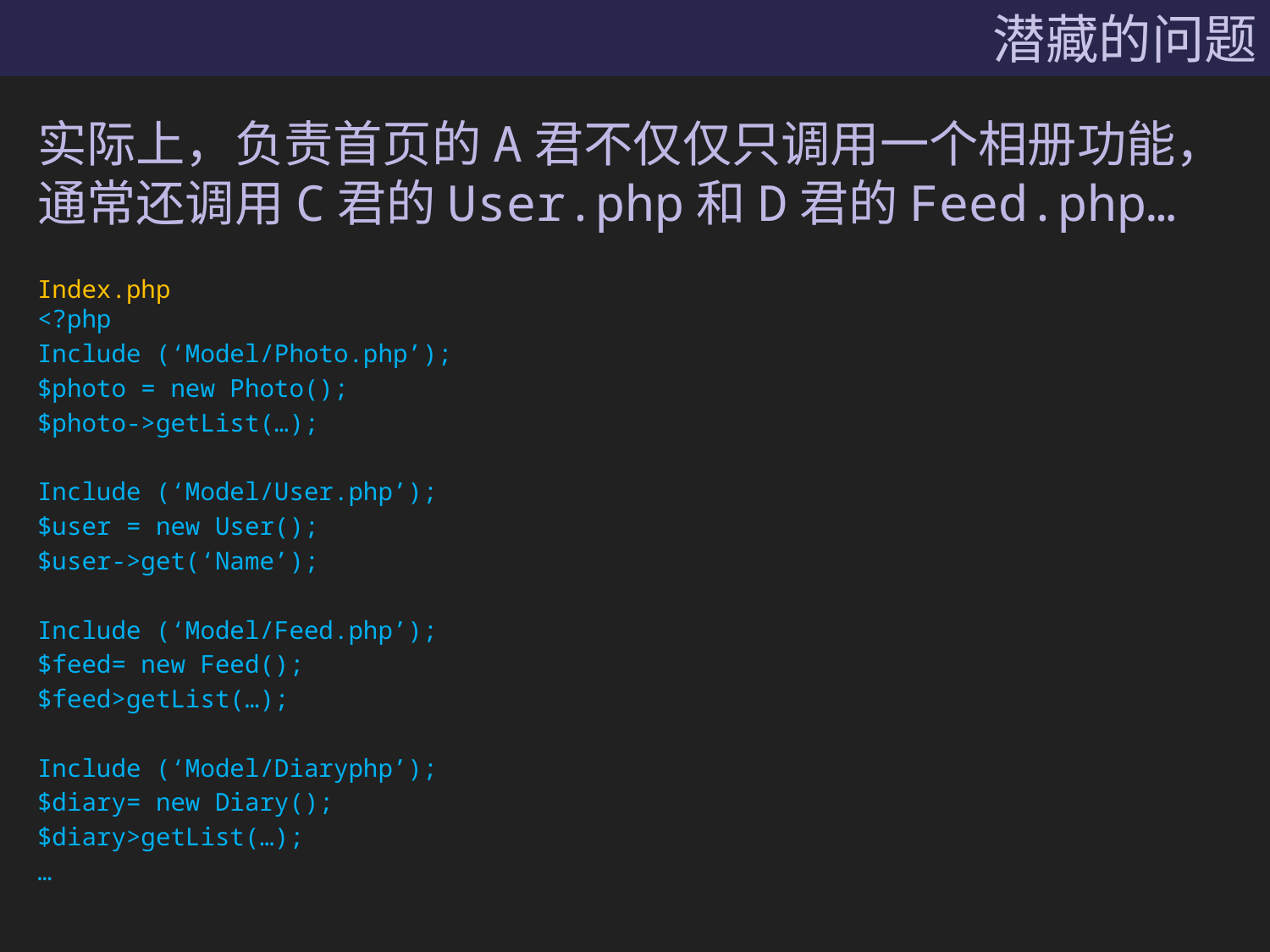

# 潜藏的问题
实际上，负责首页的A君不仅仅只调用一个相册功能，通常还调用C君的User.php和D君的Feed.php…
Index.php
<?php
Include (‘Model/Photo.php’);
$photo = new Photo();
$photo->getList(…);

Include (‘Model/User.php’);
$user = new User();
$user->get(‘Name’);

Include (‘Model/Feed.php’);
$feed= new Feed();
$feed>getList(…);

Include (‘Model/Diaryphp’);
$diary= new Diary();
$diary>getList(…);
…